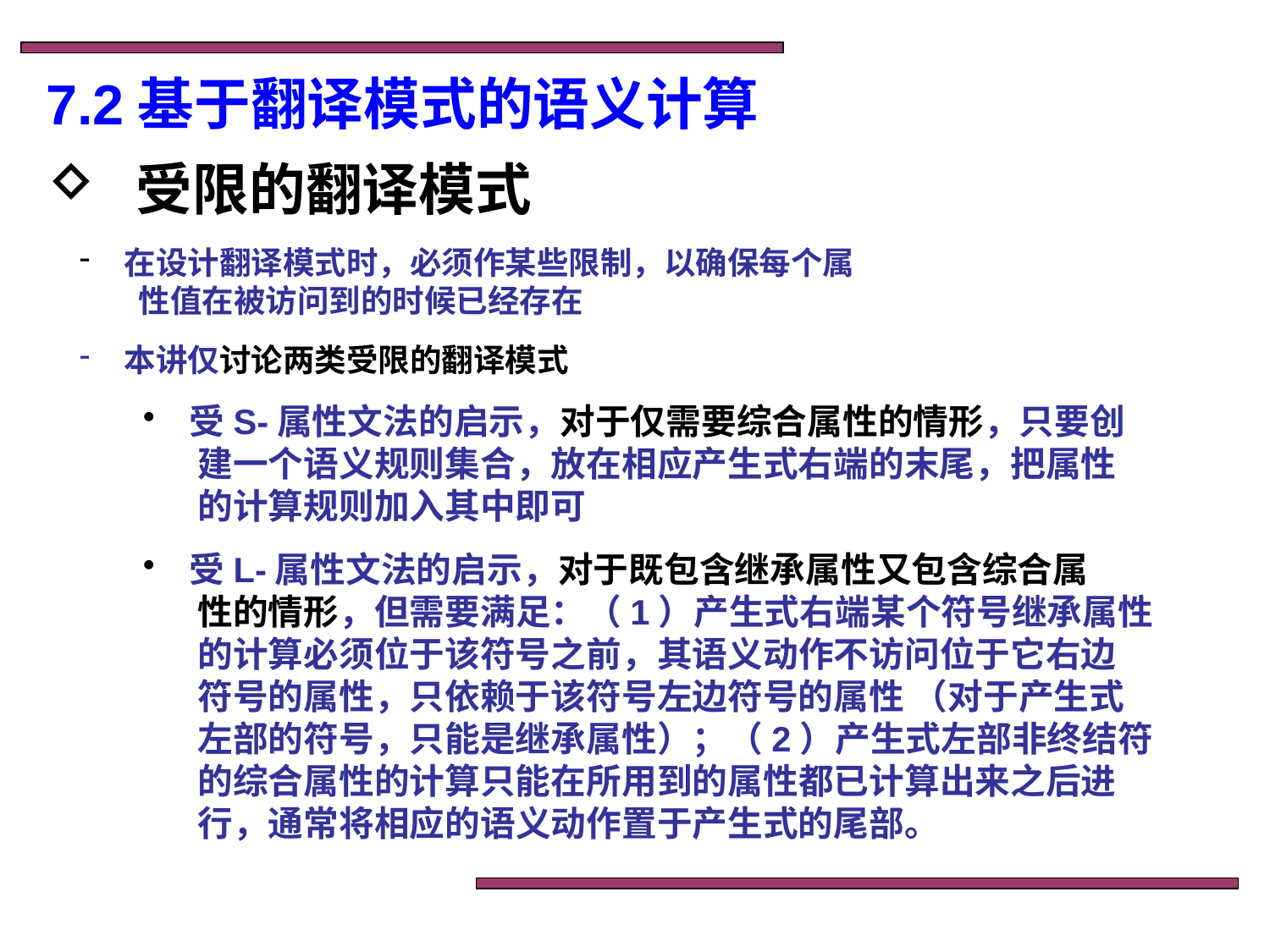

7.2基于翻译模式的语义计算
  受限的翻译模式

 在设计翻译模式时，必须作某些限制，以确保每个属
   性值在被访问到的时候已经存在

 本讲仅讨论两类受限的翻译模式

 受S-属性文法的启示，对于仅需要综合属性的情形，只要创
  建一个语义规则集合，放在相应产生式右端的末尾，把属性
  的计算规则加入其中即可

 受L-属性文法的启示，对于既包含继承属性又包含综合属
  性的情形，但需要满足：（1）产生式右端某个符号继承属性
  的计算必须位于该符号之前，其语义动作不访问位于它右边
  符号的属性，只依赖于该符号左边符号的属性 （对于产生式
  左部的符号，只能是继承属性）；（2）产生式左部非终结符
  的综合属性的计算只能在所用到的属性都已计算出来之后进
  行，通常将相应的语义动作置于产生式的尾部。